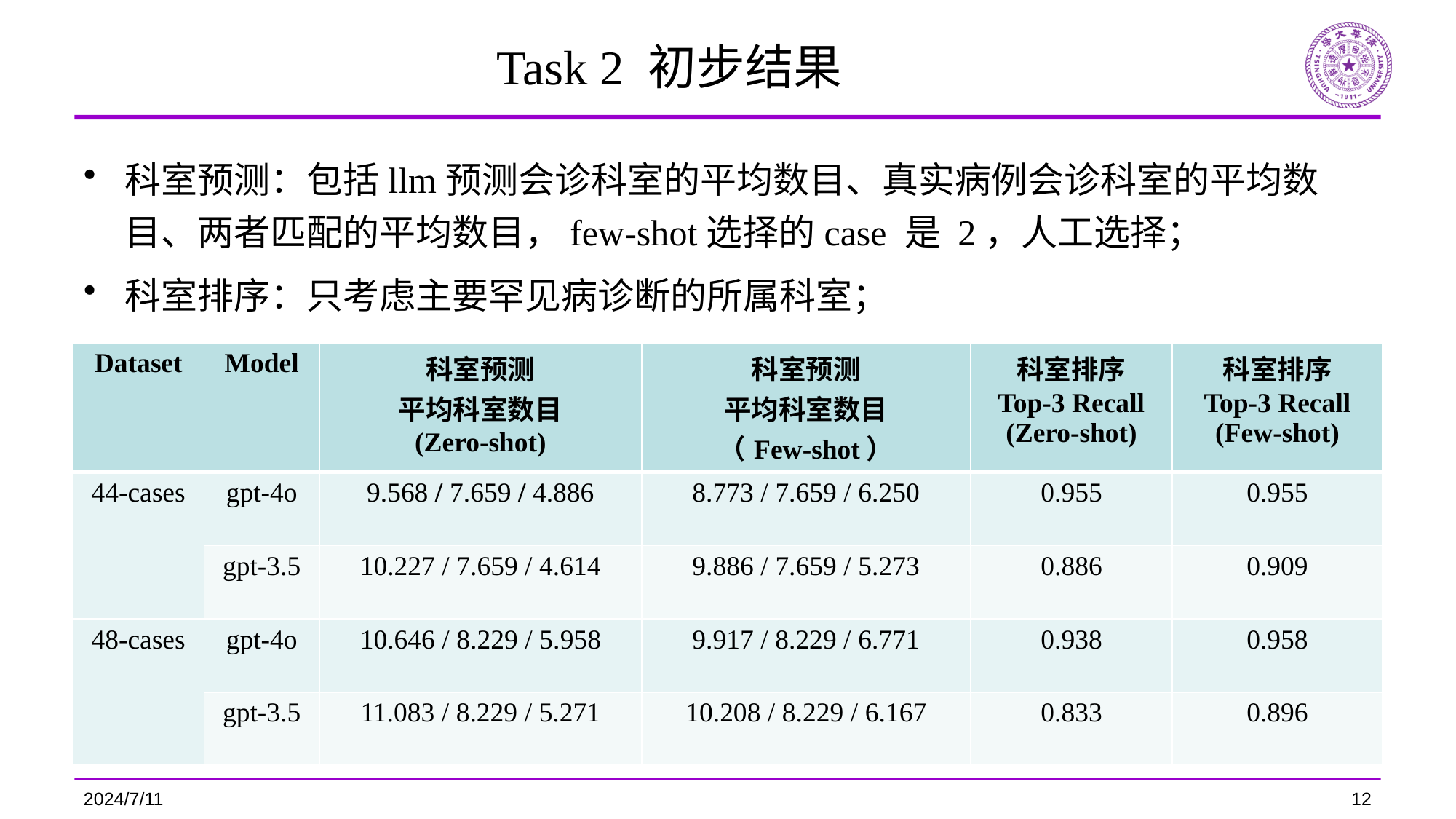

# Task 2 初步结果
科室预测：包括llm预测会诊科室的平均数目、真实病例会诊科室的平均数目、两者匹配的平均数目，few-shot选择的case 是 2，人工选择；
科室排序：只考虑主要罕见病诊断的所属科室；

| Dataset | Model | 科室预测 平均科室数目 (Zero-shot) | 科室预测 平均科室数目 （Few-shot） | 科室排序 Top-3 Recall (Zero-shot) | 科室排序 Top-3 Recall (Few-shot) |
| --- | --- | --- | --- | --- | --- |
| 44-cases | gpt-4o | 9.568 / 7.659 / 4.886 | 8.773 / 7.659 / 6.250 | 0.955 | 0.955 |
|  | gpt-3.5 | 10.227 / 7.659 / 4.614 | 9.886 / 7.659 / 5.273 | 0.886 | 0.909 |
| 48-cases | gpt-4o | 10.646 / 8.229 / 5.958 | 9.917 / 8.229 / 6.771 | 0.938 | 0.958 |
|  | gpt-3.5 | 11.083 / 8.229 / 5.271 | 10.208 / 8.229 / 6.167 | 0.833 | 0.896 |
2024/7/11

12